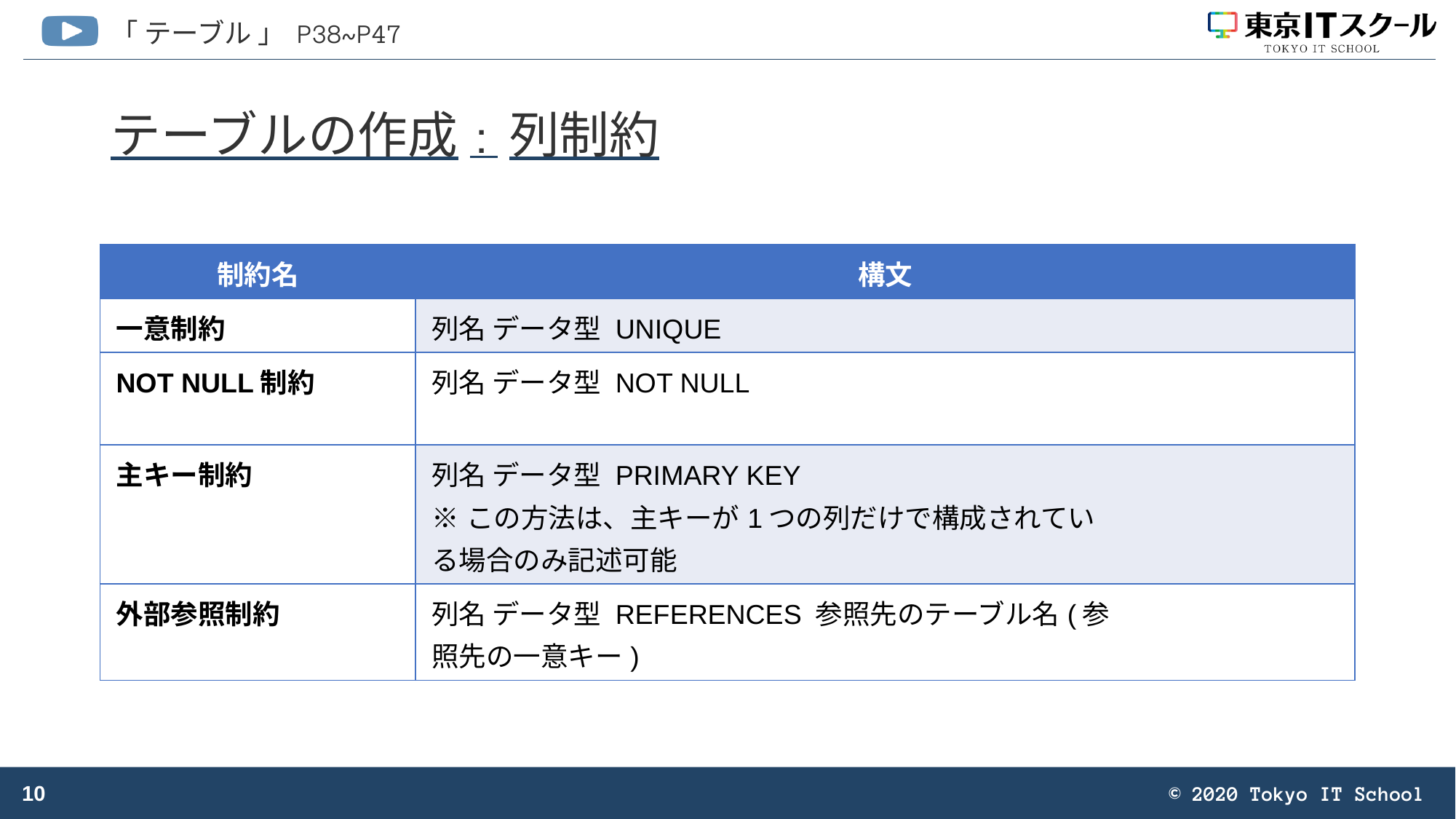

# テーブルの作成:列制約

| 制約名 | 構文 |
| --- | --- |
| 一意制約 | 列名 データ型 UNIQUE |
| NOT NULL制約 | 列名 データ型 NOT NULL |
| 主キー制約 | 列名 データ型 PRIMARY KEY ※この方法は、主キーが1つの列だけで構成されてい る場合のみ記述可能 |
| 外部参照制約 | 列名 データ型 REFERENCES 参照先のテーブル名(参 照先の一意キー) |
10